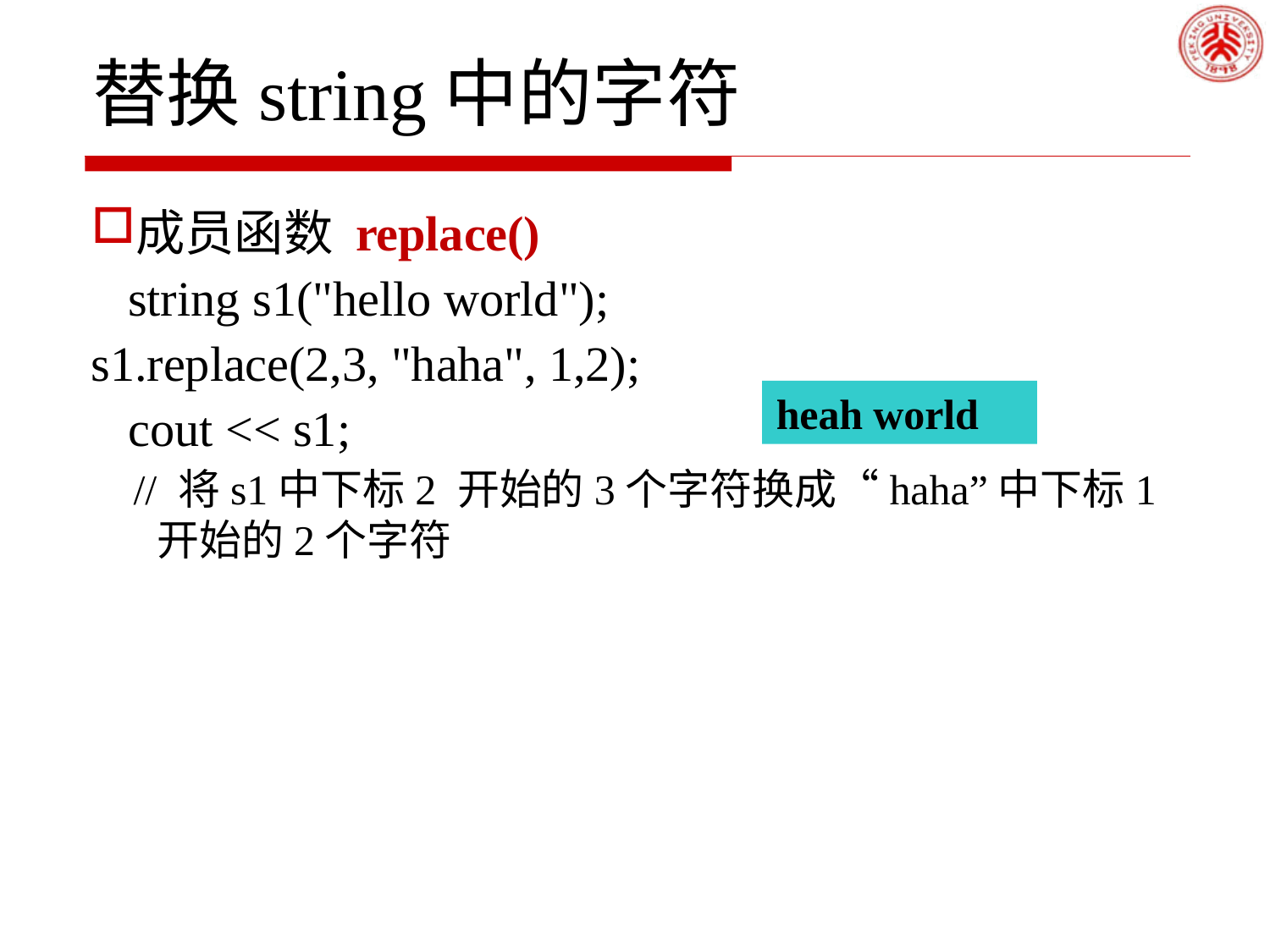

# 替换string中的字符
成员函数 replace()
   string s1("hello world");
s1.replace(2,3, "haha", 1,2); cout << s1;
    // 将s1中下标2 开始的3个字符换成“haha”中下标1 开始的2个字符
heah world